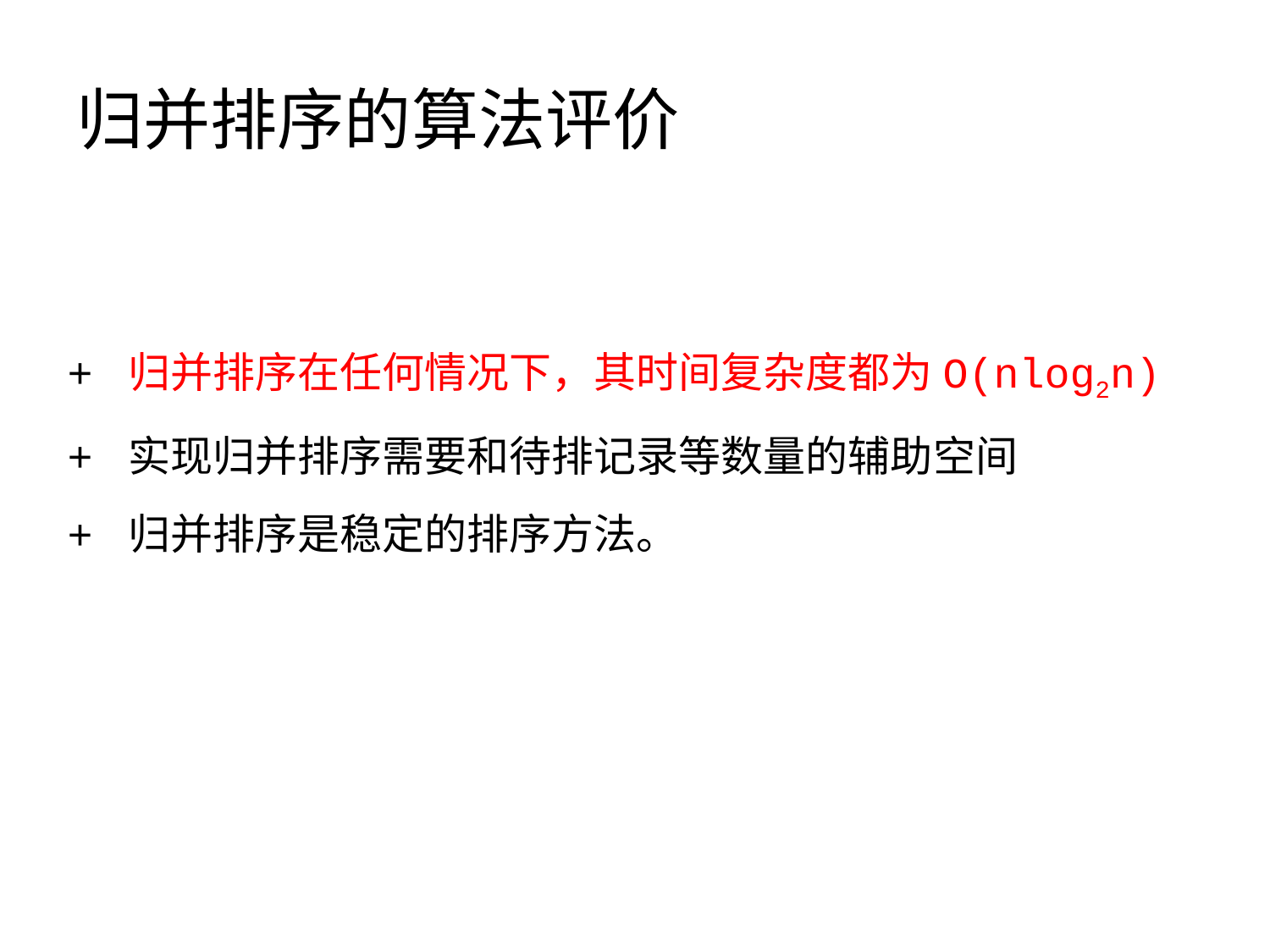

# 归并排序的算法评价
+ 归并排序在任何情况下，其时间复杂度都为O(nlog2n)
+ 实现归并排序需要和待排记录等数量的辅助空间
+ 归并排序是稳定的排序方法。

46